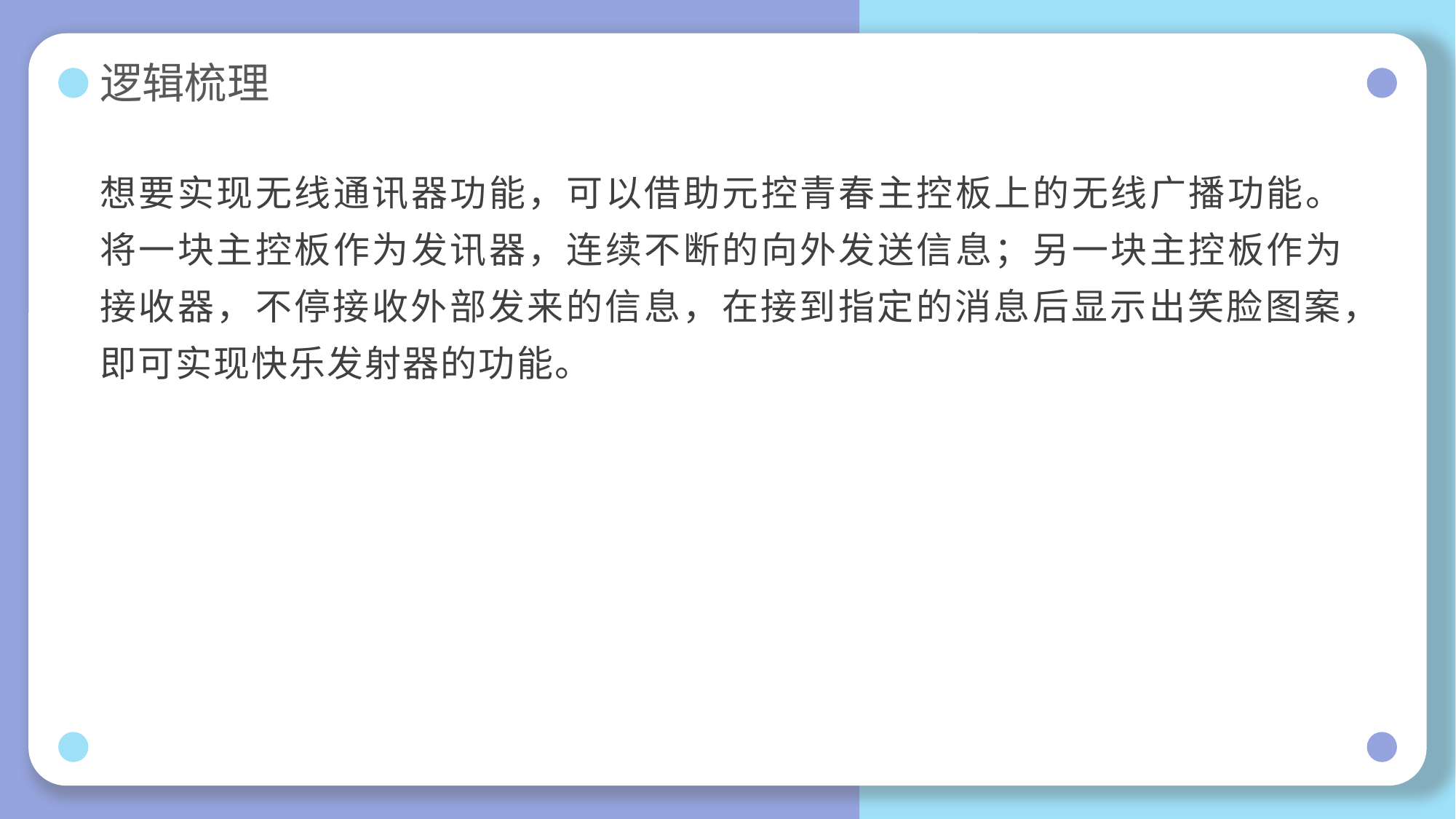

# 逻辑梳理
想要实现无线通讯器功能，可以借助元控青春主控板上的无线广播功能。将一块主控板作为发讯器，连续不断的向外发送信息；另一块主控板作为接收器，不停接收外部发来的信息，在接到指定的消息后显示出笑脸图案，即可实现快乐发射器的功能。